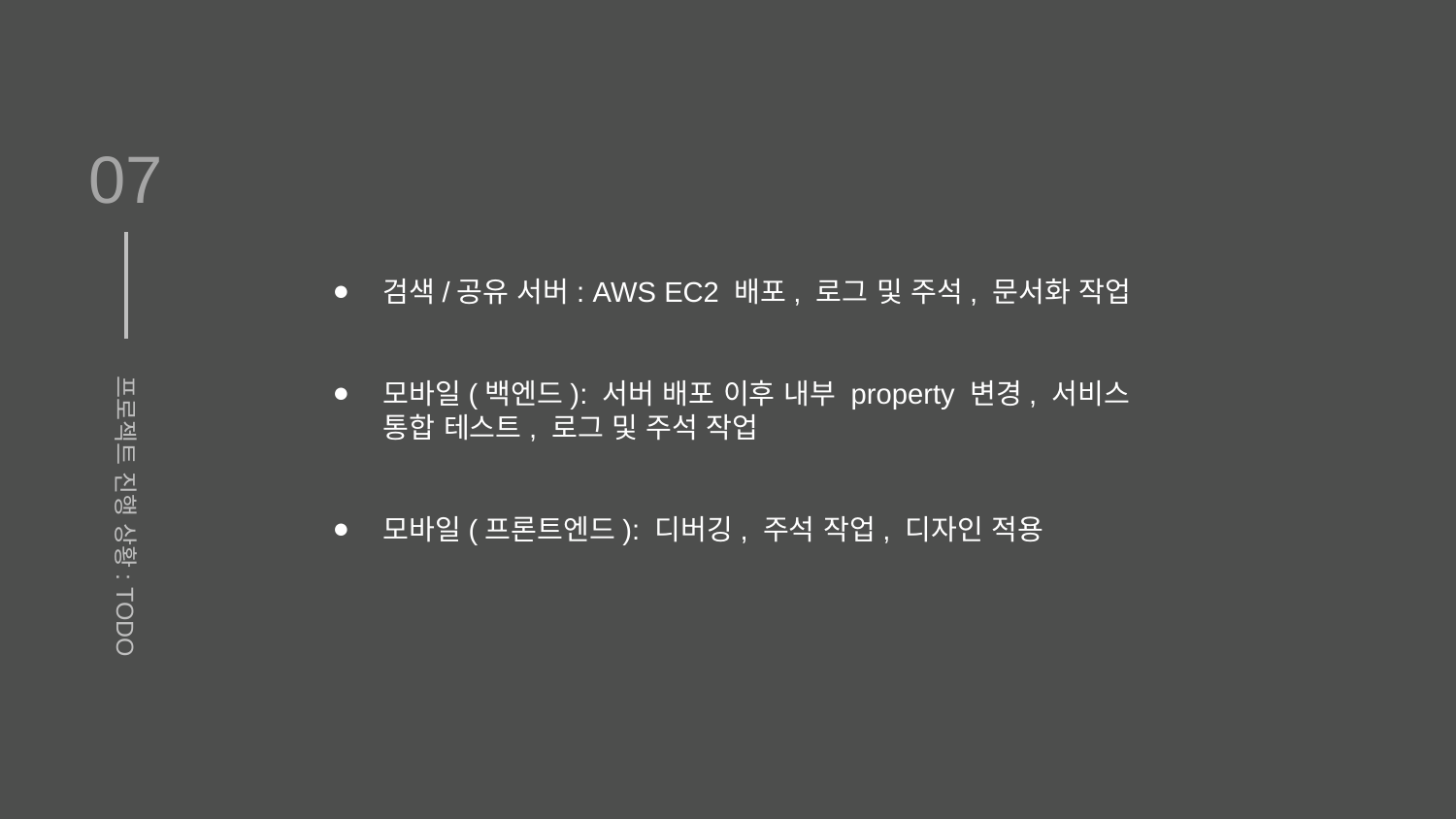

07
프로젝트 진행 상황: TODO
검색/공유 서버: AWS EC2 배포, 로그 및 주석, 문서화 작업

모바일(백엔드): 서버 배포 이후 내부 property 변경, 서비스 통합 테스트, 로그 및 주석 작업

모바일(프론트엔드): 디버깅, 주석 작업, 디자인 적용